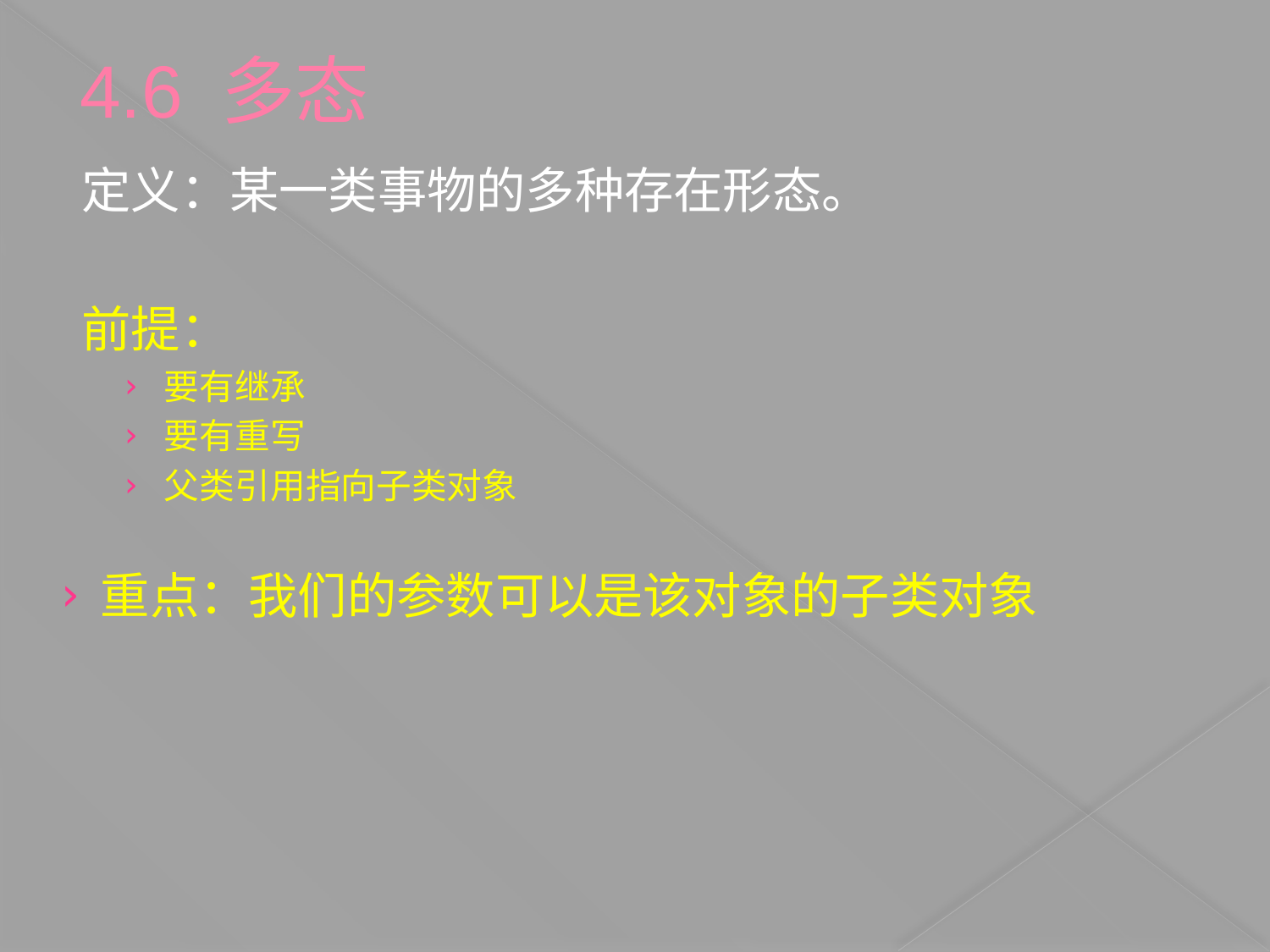

4.6 多态
 定义：某一类事物的多种存在形态。

 前提：
要有继承
要有重写
父类引用指向子类对象

重点：我们的参数可以是该对象的子类对象